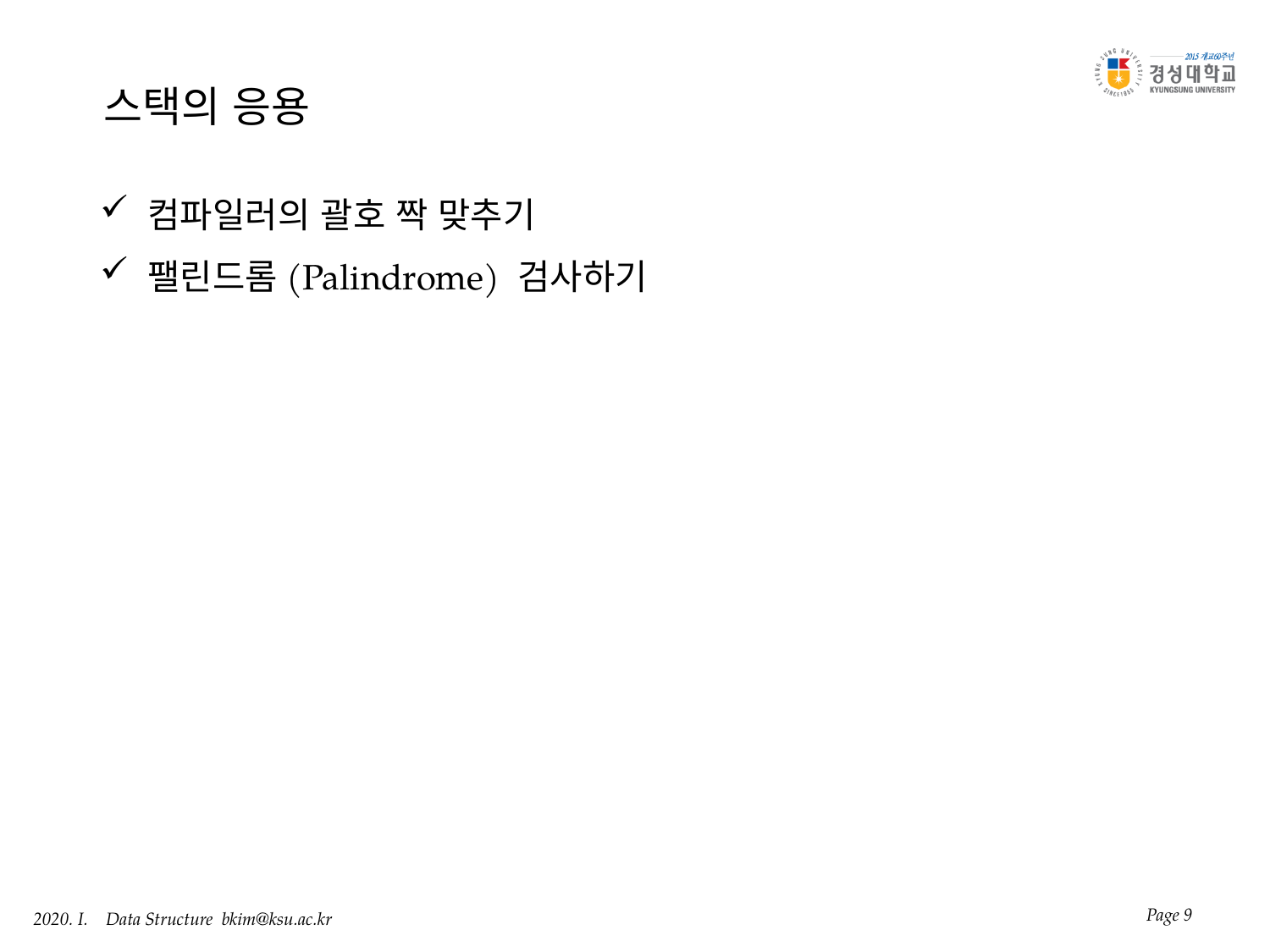

스택의 응용
컴파일러의 괄호 짝 맞추기
팰린드롬(Palindrome) 검사하기

Page 9